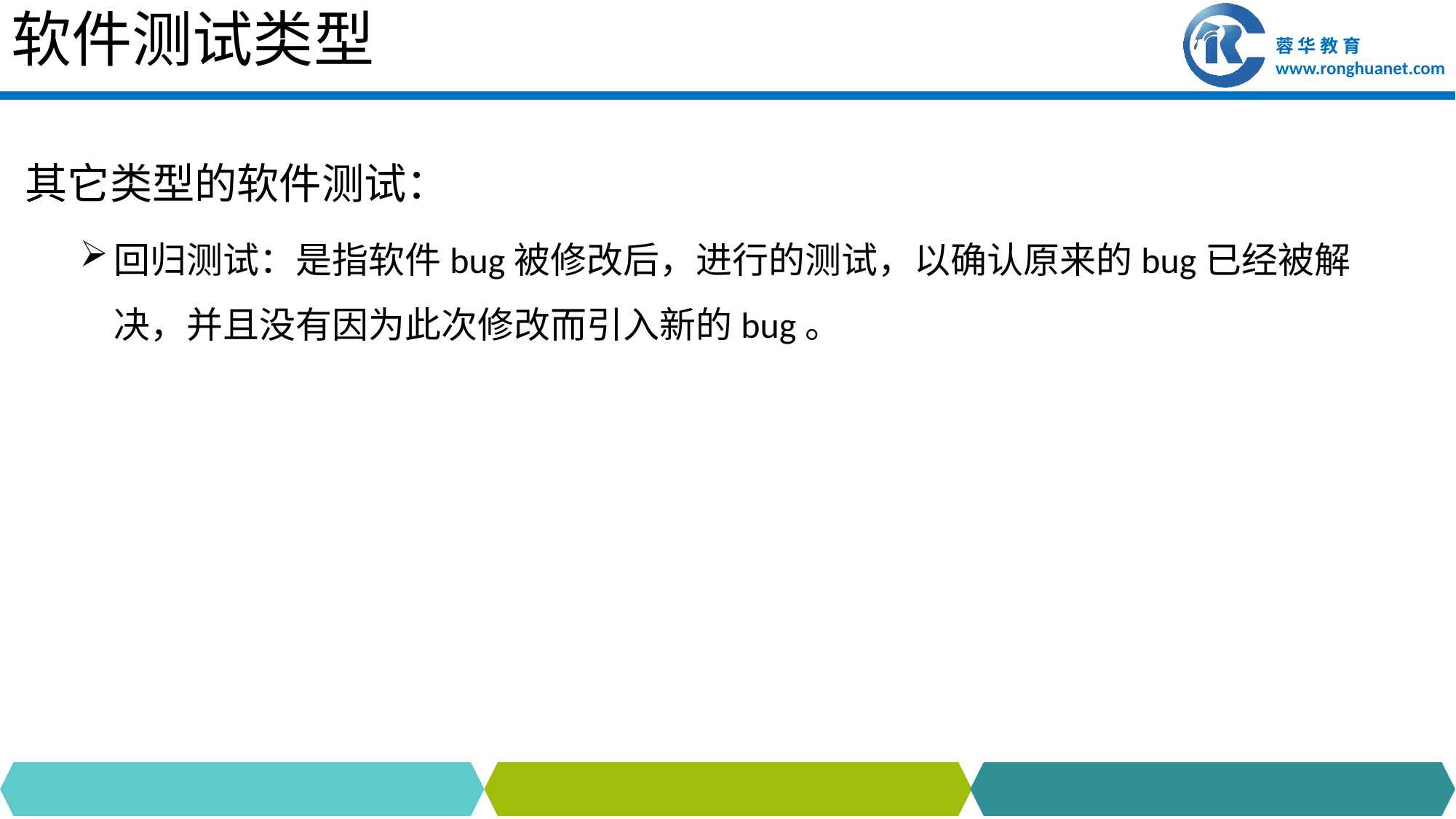

# 软件测试类型
其它类型的软件测试：
回归测试：是指软件bug被修改后，进行的测试，以确认原来的bug已经被解决，并且没有因为此次修改而引入新的bug。